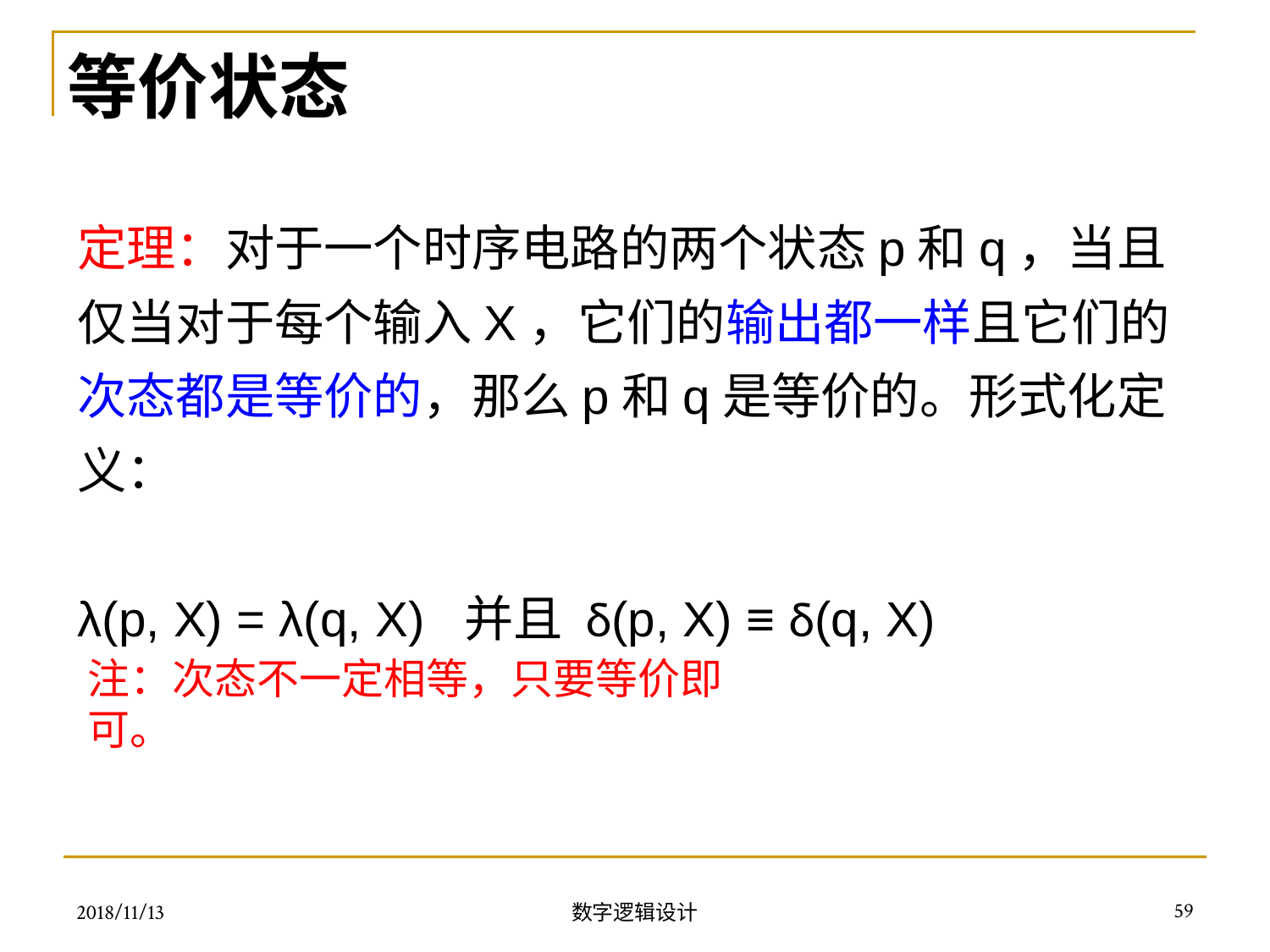

等价状态
定理：对于一个时序电路的两个状态p和q，当且仅当对于每个输入X，它们的输出都一样且它们的次态都是等价的，那么p和q是等价的。形式化定义：

λ(p, X) = λ(q, X)  并且 δ(p, X) ≡ δ(q, X)
注：次态不一定相等，只要等价即可。
2018/11/13
59
数字逻辑设计